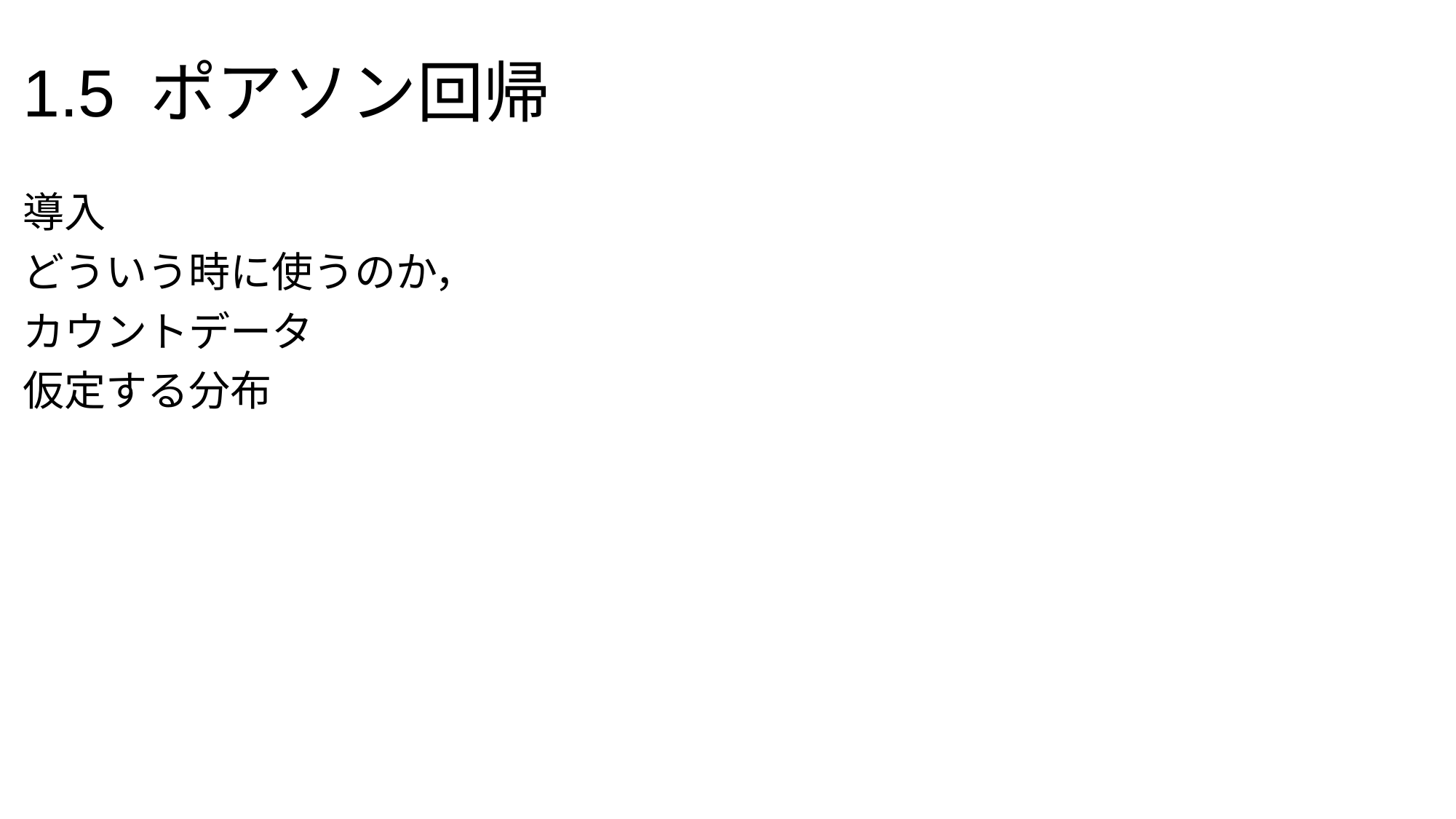

# 1.5 ポアソン回帰
導入
どういう時に使うのか，
カウントデータ
仮定する分布